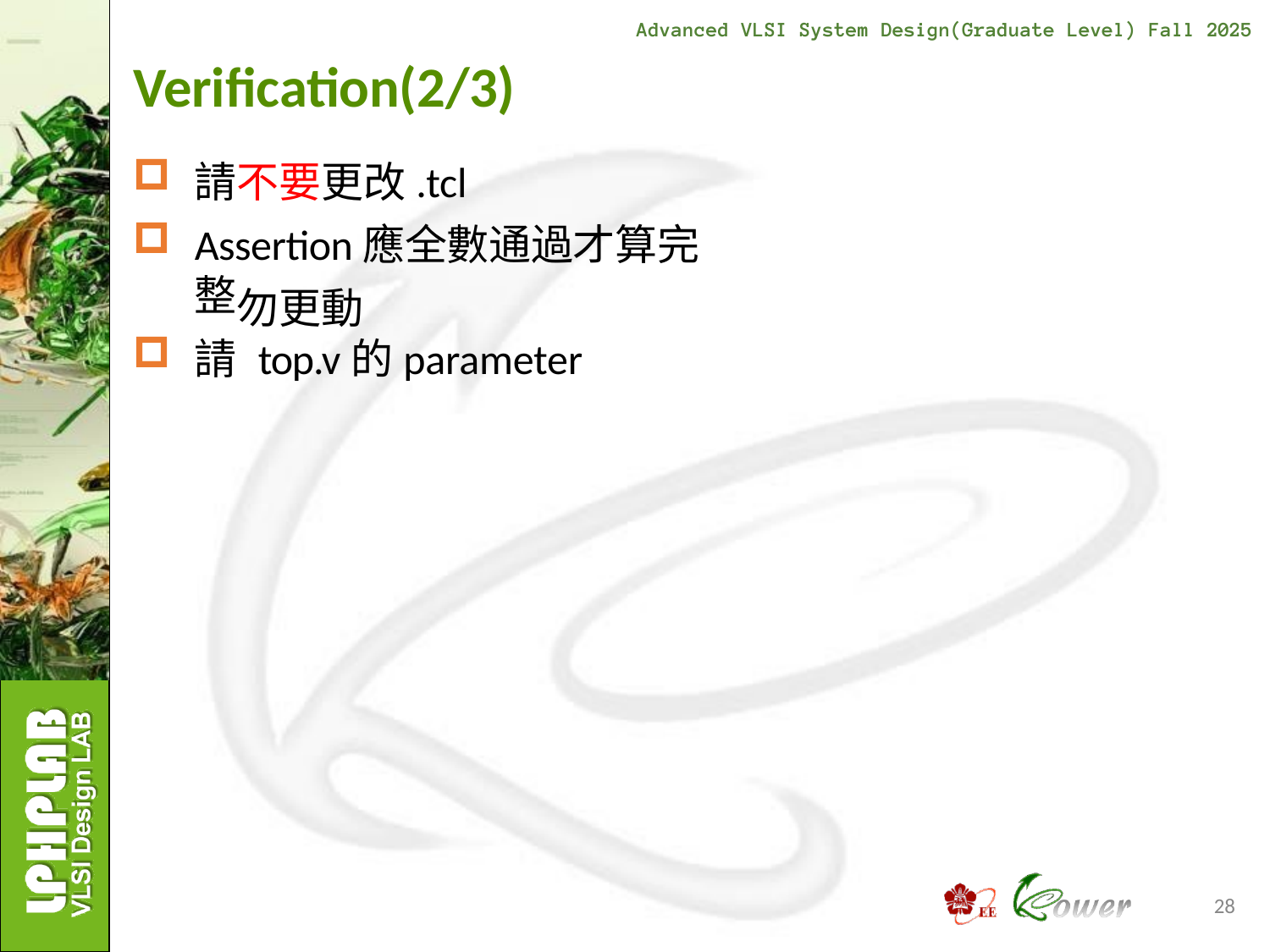

Advanced VLSI System Design(Graduate Level) Fall 2025
# Verification(2/3)
請不要更改.tcl
Assertion應全數通過才算完整
請	top.v的parameter
勿更動
28